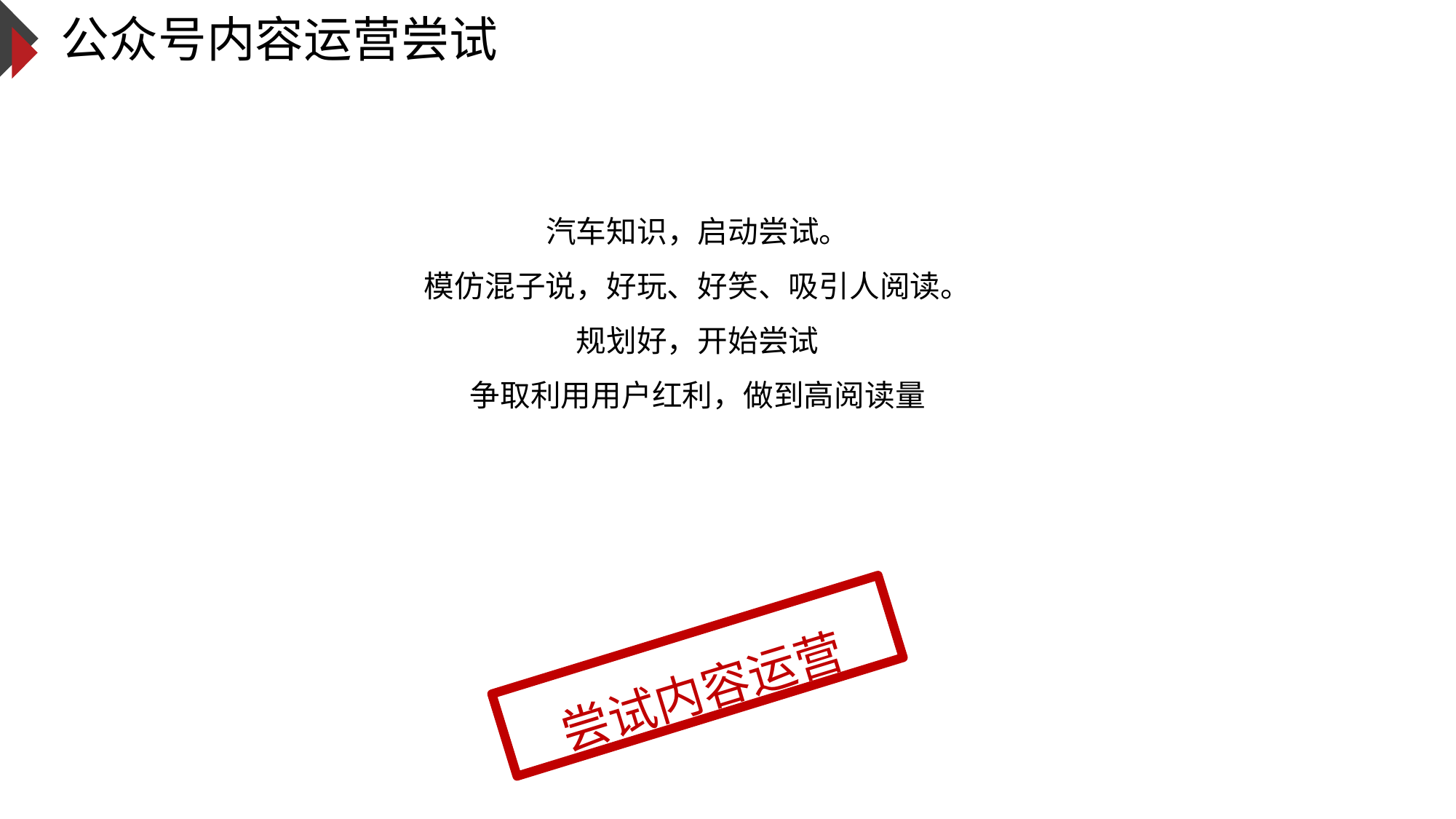

# 公众号内容运营尝试
汽车知识，启动尝试。
模仿混子说，好玩、好笑、吸引人阅读。
规划好，开始尝试
争取利用用户红利，做到高阅读量
尝试内容运营